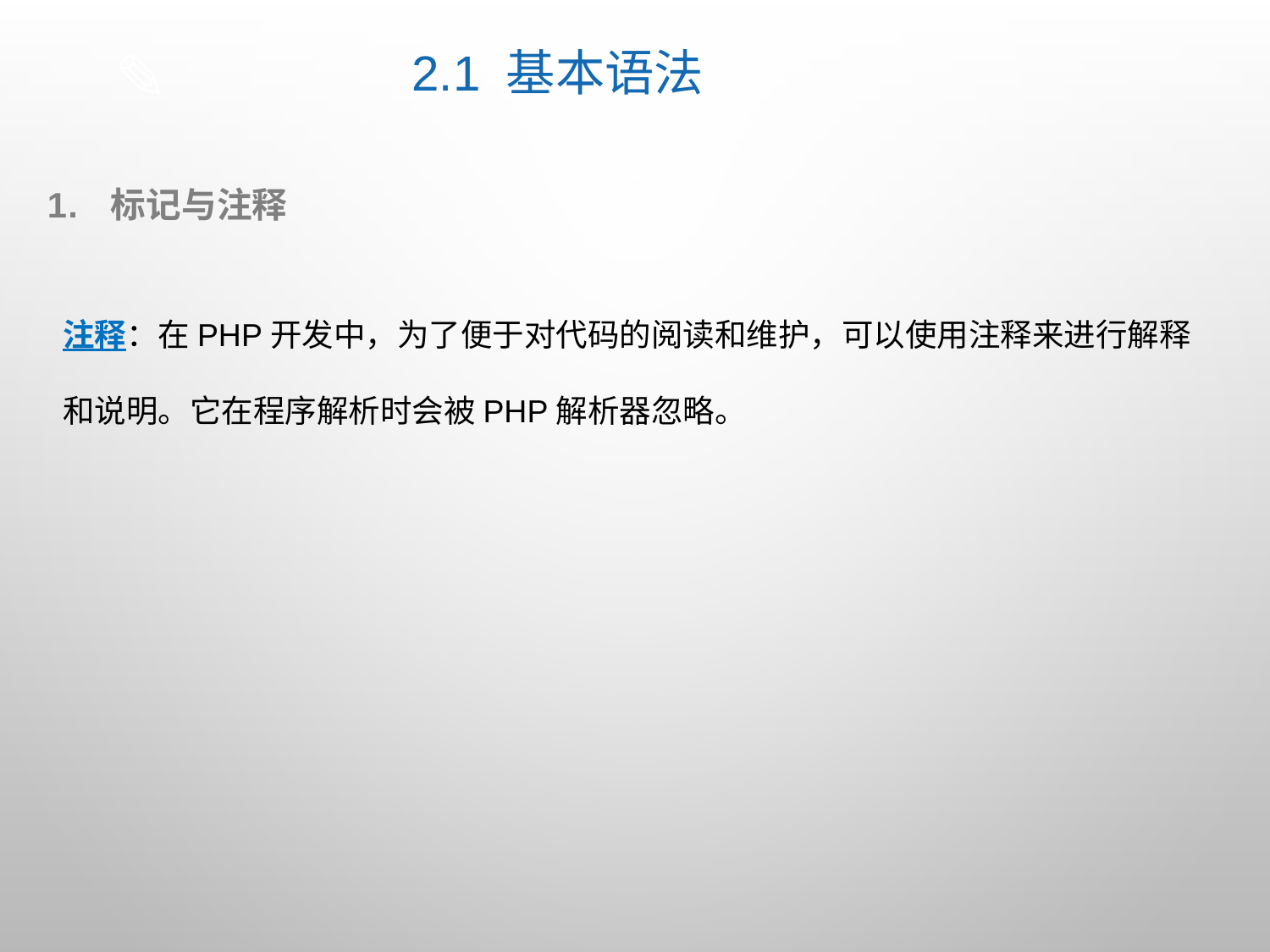

# 2.1 基本语法
标记与注释
注释：在PHP开发中，为了便于对代码的阅读和维护，可以使用注释来进行解释和说明。它在程序解析时会被PHP解析器忽略。